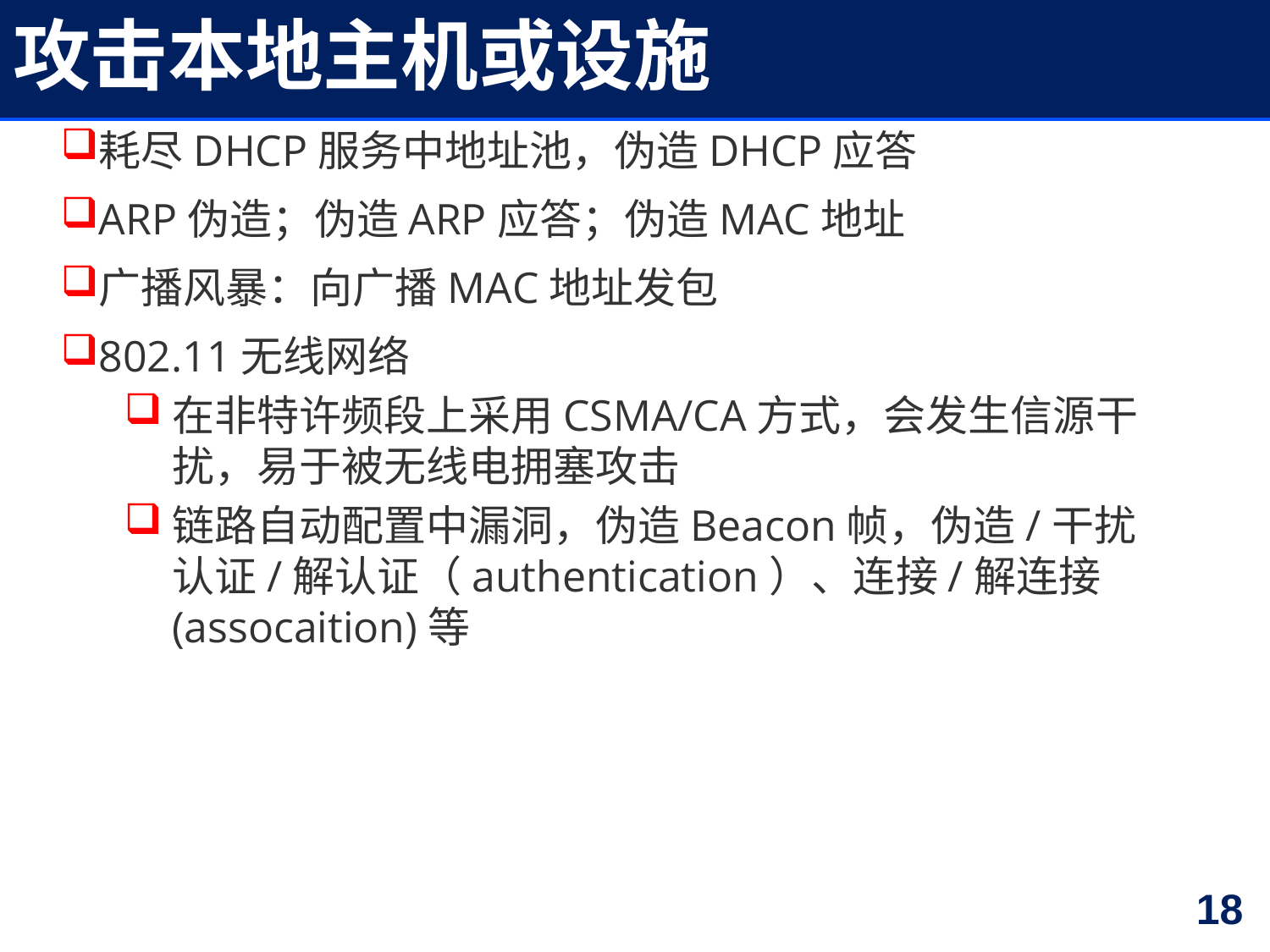

# 攻击本地主机或设施
耗尽DHCP服务中地址池，伪造DHCP应答
ARP伪造；伪造ARP应答；伪造MAC地址
广播风暴：向广播MAC地址发包
802.11无线网络
在非特许频段上采用CSMA/CA方式，会发生信源干扰，易于被无线电拥塞攻击
链路自动配置中漏洞，伪造Beacon帧，伪造/干扰认证/解认证（authentication）、连接/解连接(assocaition)等

18